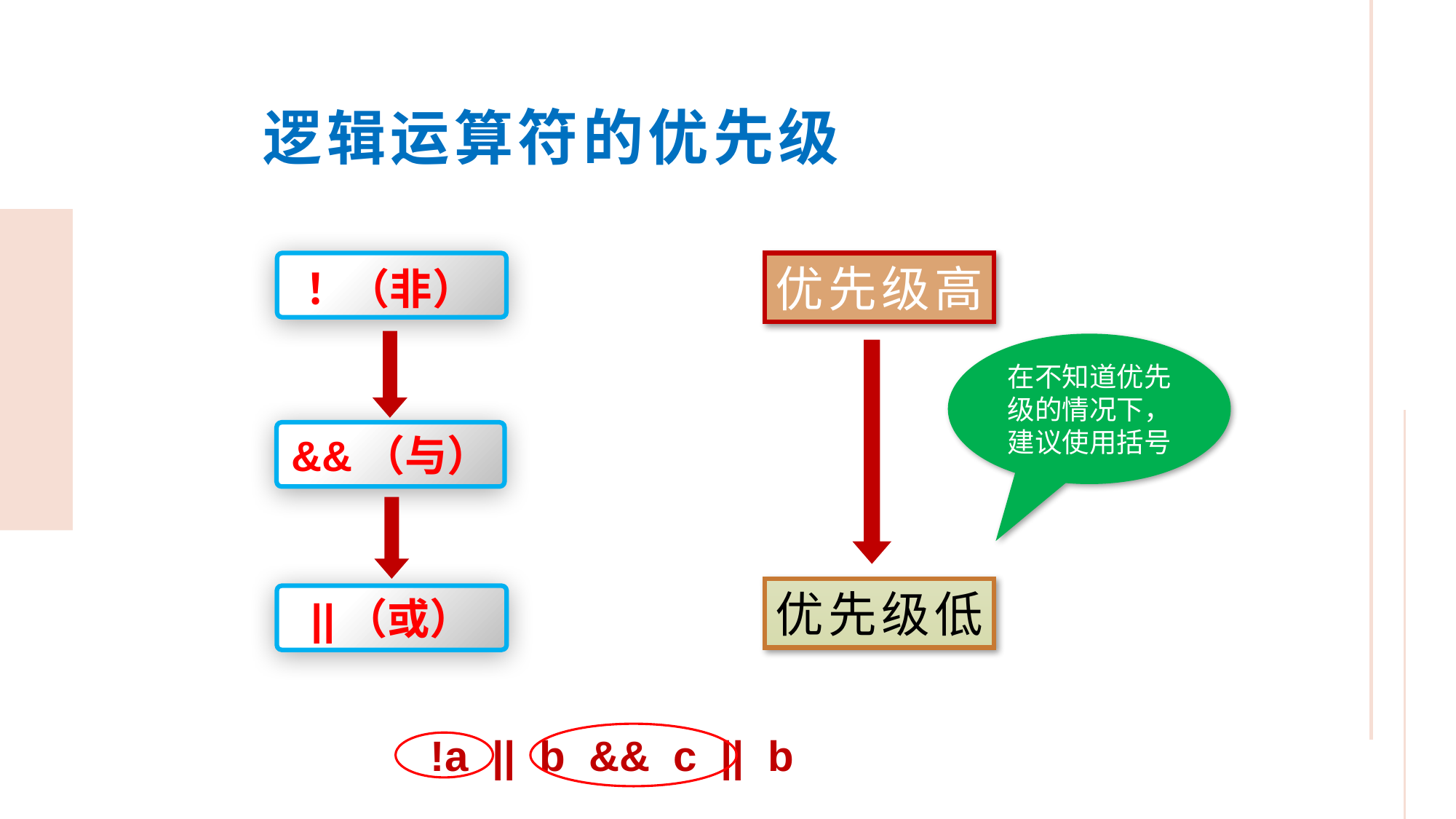

逻辑运算符的优先级
优先级高

！（非）
在不知道优先级的情况下，建议使用括号

&&（与）

优先级低
||（或）
!a  ||  b  &&  c  ||  b